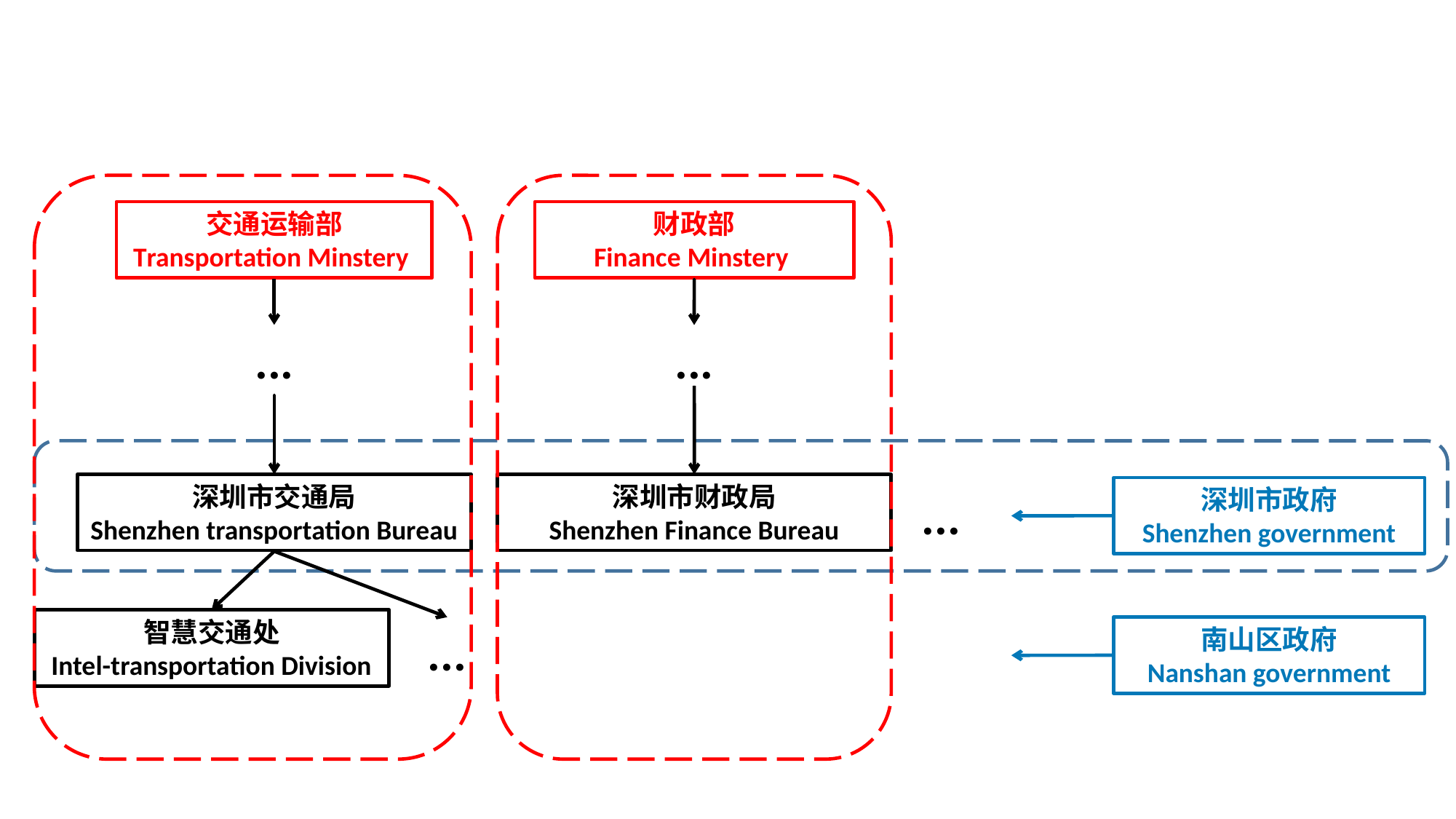

交通运输部
Transportation Minstery
财政部
Finance Minstery
...
...

深圳市交通局
Shenzhen transportation Bureau
深圳市财政局
Shenzhen Finance Bureau
深圳市政府
Shenzhen government
...
智慧交通处
Intel-transportation Division
...
南山区政府
Nanshan government